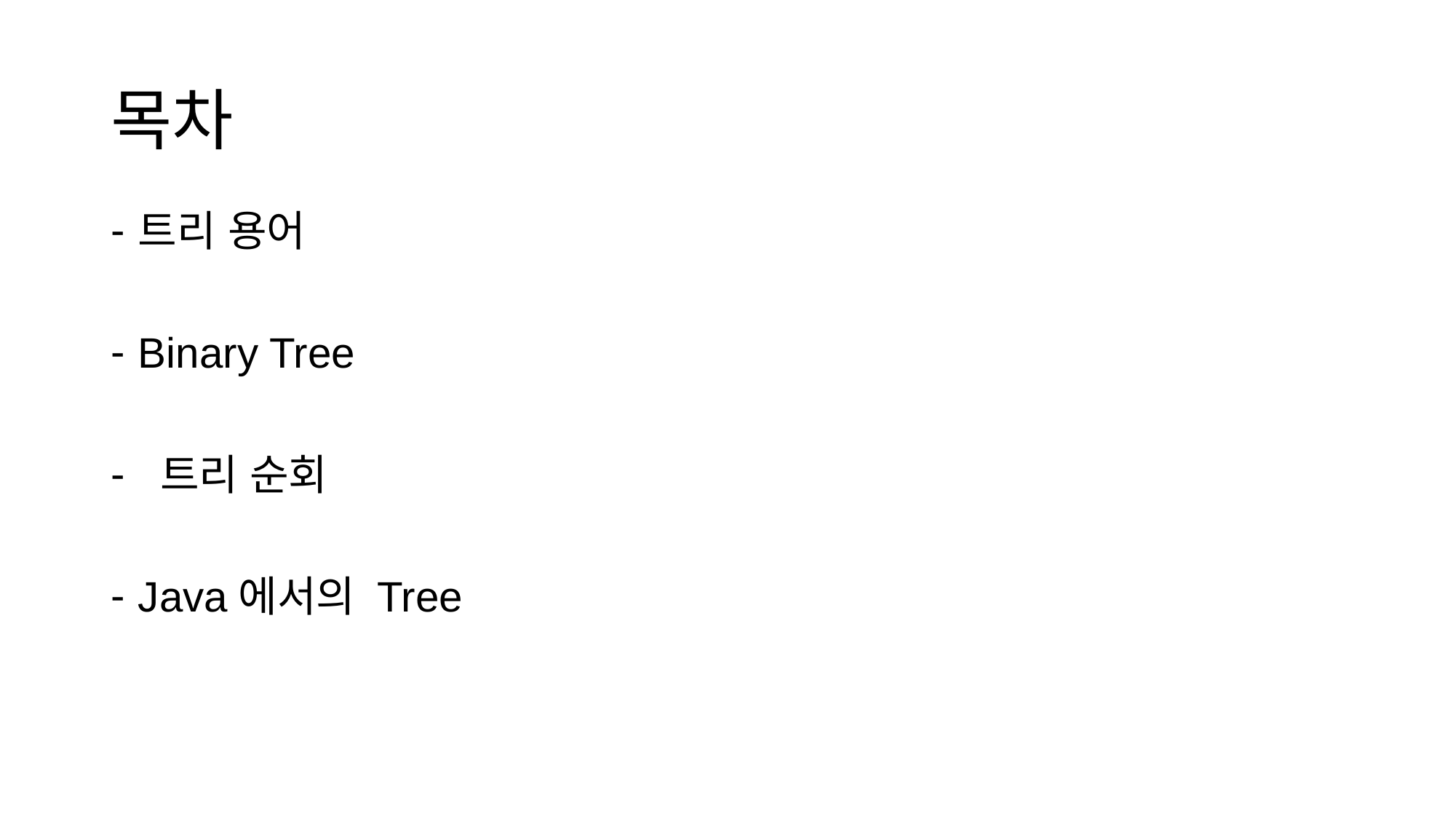

# 목차

트리 용어

Binary Tree

 트리 순회

Java에서의 Tree